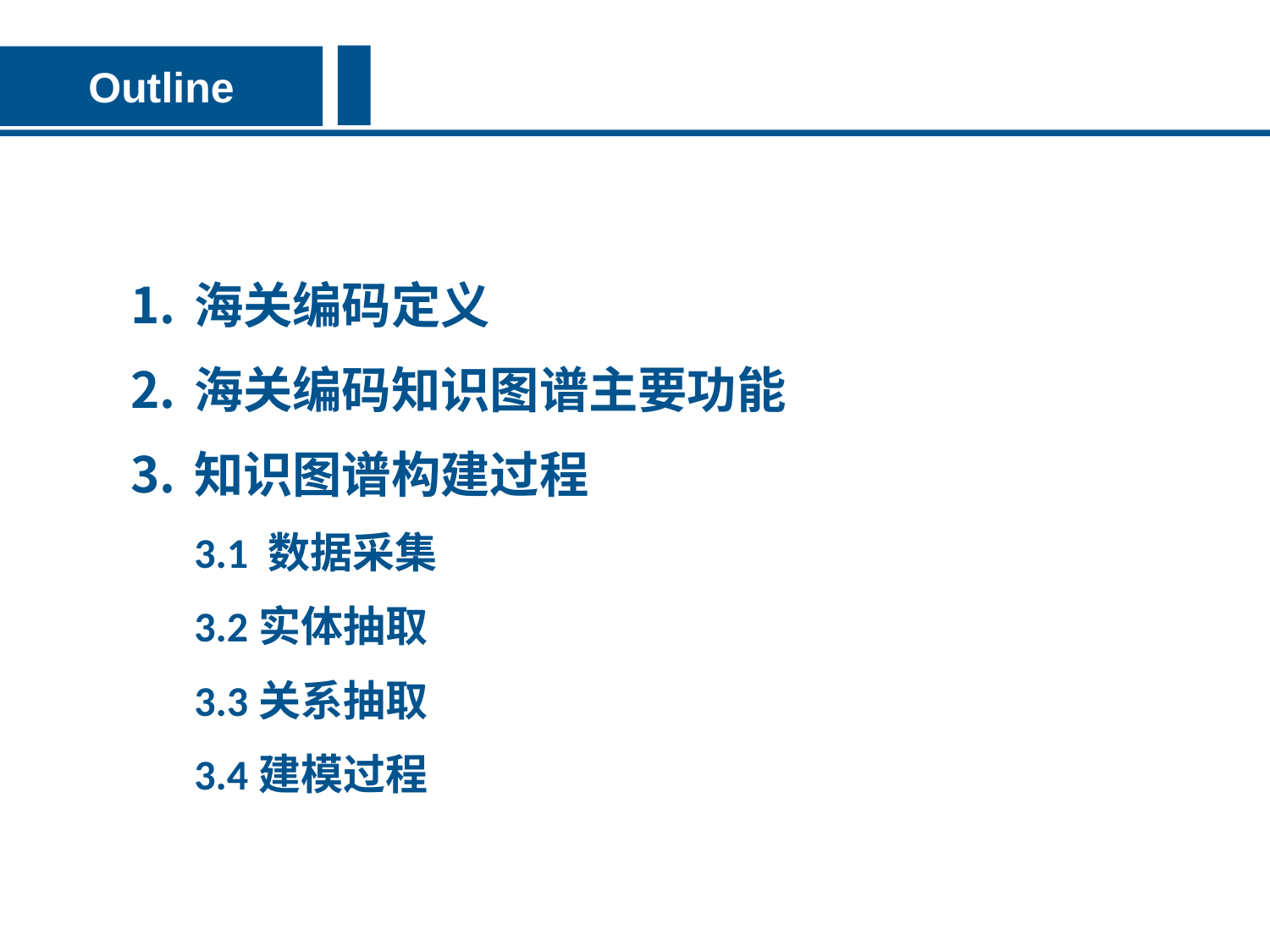

目录

Outline
海关编码定义
海关编码知识图谱主要功能
知识图谱构建过程
3.1 数据采集
3.2实体抽取
3.3关系抽取
3.4建模过程